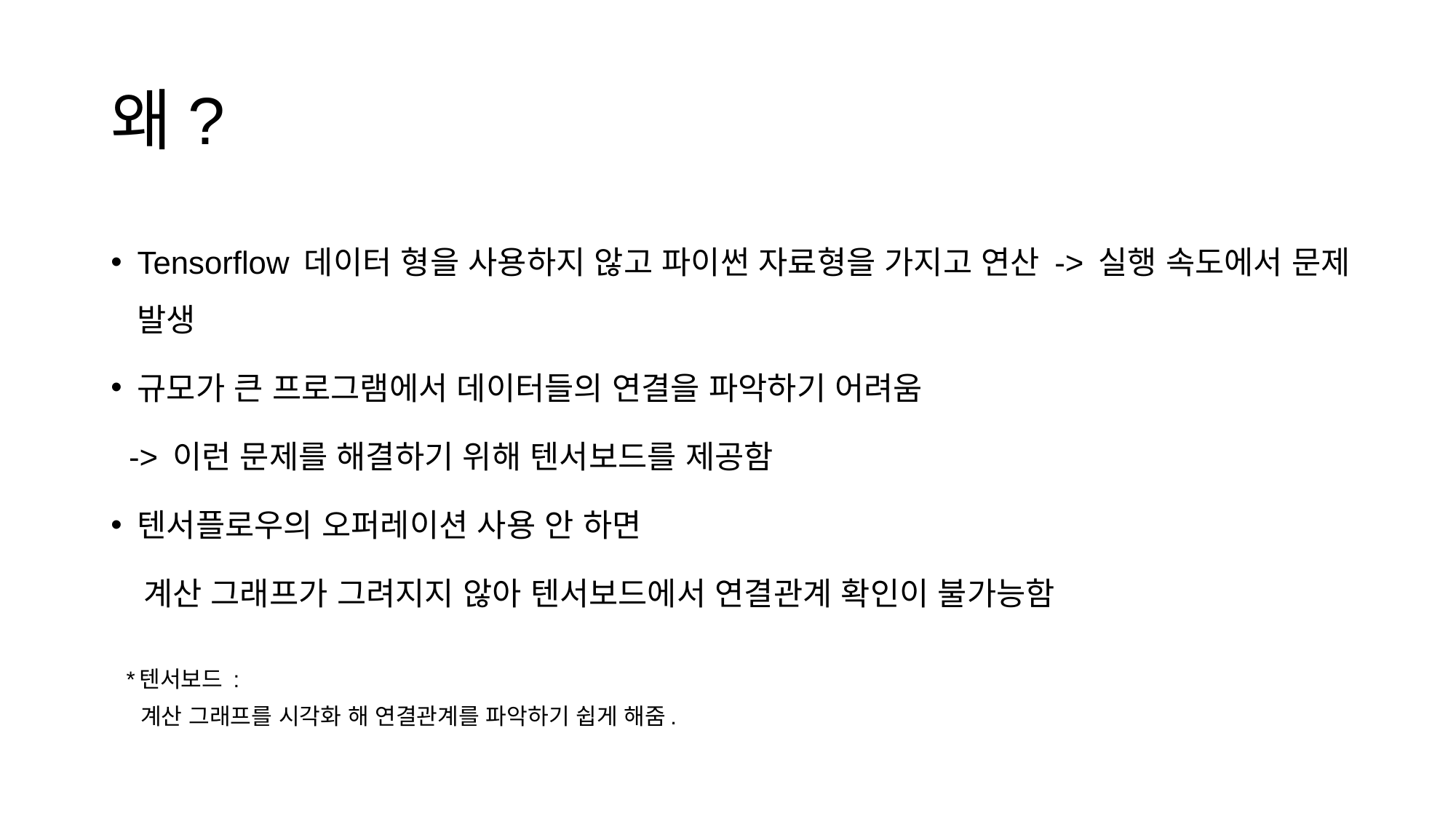

# 왜?
Tensorflow 데이터 형을 사용하지 않고 파이썬 자료형을 가지고 연산 -> 실행 속도에서 문제 발생
규모가 큰 프로그램에서 데이터들의 연결을 파악하기 어려움
  -> 이런 문제를 해결하기 위해 텐서보드를 제공함
텐서플로우의 오퍼레이션 사용 안 하면
   계산 그래프가 그려지지 않아 텐서보드에서 연결관계 확인이 불가능함

  *텐서보드 :
    계산 그래프를 시각화 해 연결관계를 파악하기 쉽게 해줌.